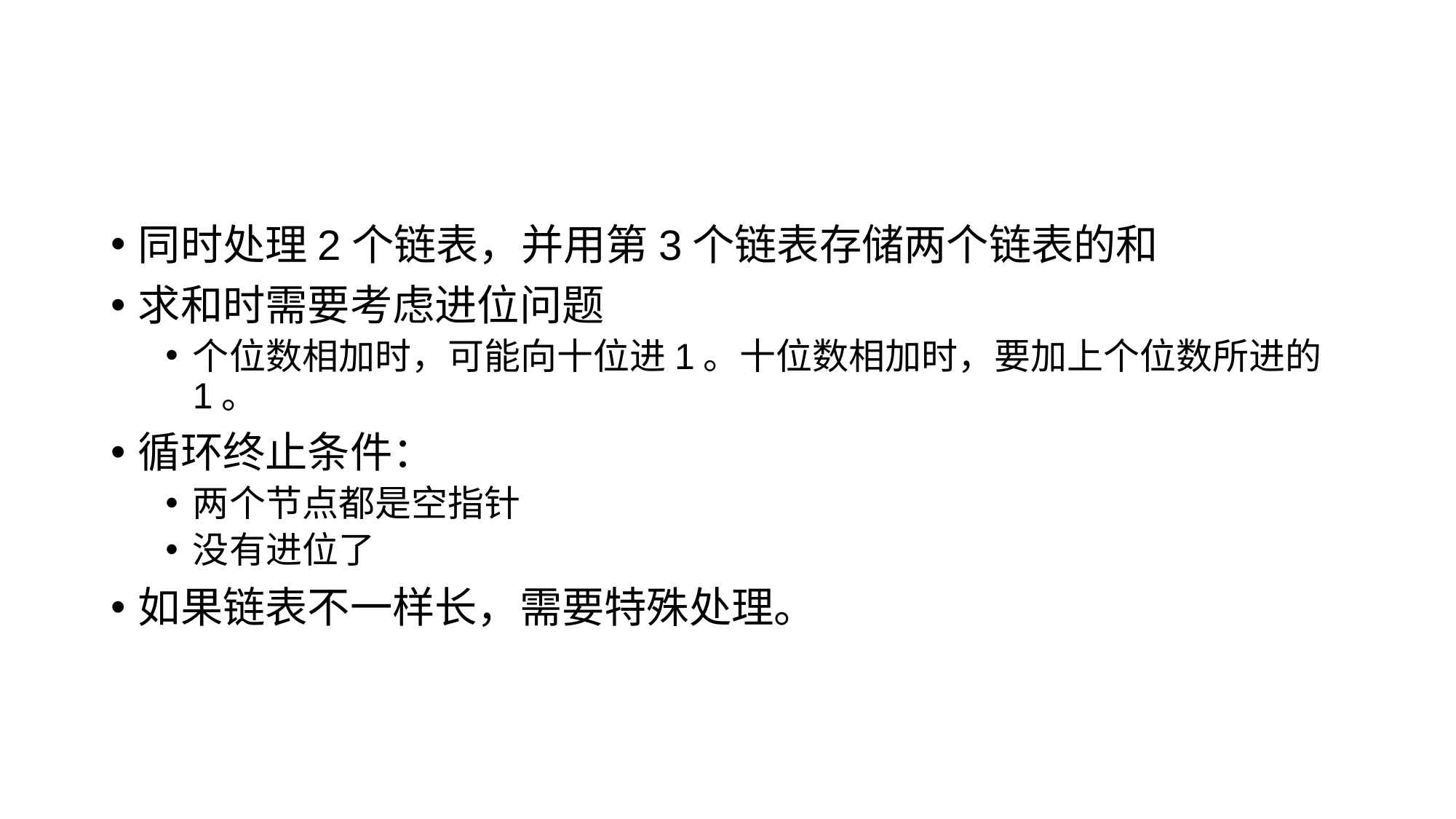

#
同时处理2个链表，并用第3个链表存储两个链表的和
求和时需要考虑进位问题
个位数相加时，可能向十位进1。十位数相加时，要加上个位数所进的1。
循环终止条件：
两个节点都是空指针
没有进位了
如果链表不一样长，需要特殊处理。